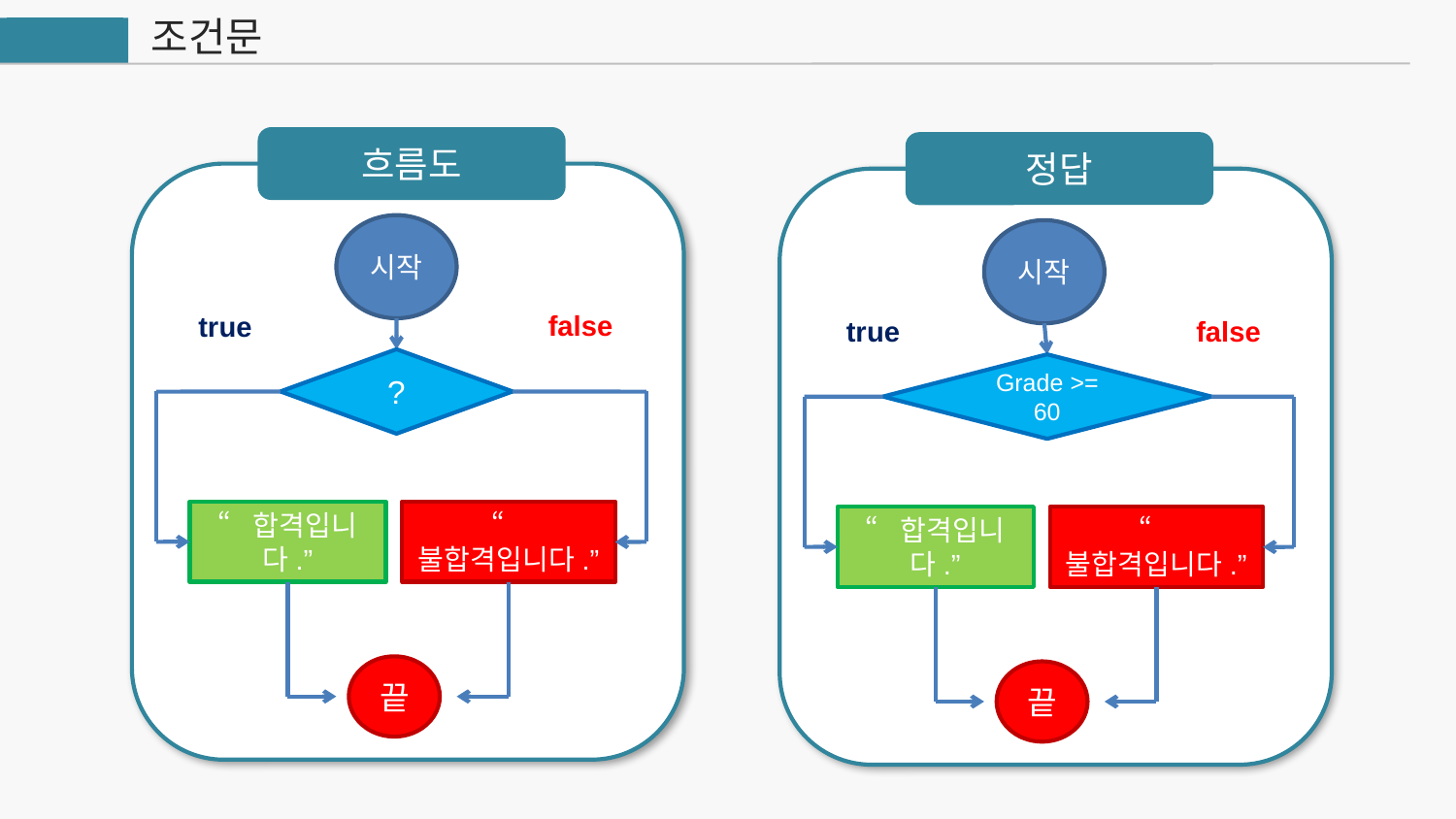

조건문

자바
흐름도

시작
false
true
?
“합격입니다.”
“불합격입니다.”
끝
정답

시작
false
true
Grade >= 60
“합격입니다.”
“불합격입니다.”
끝